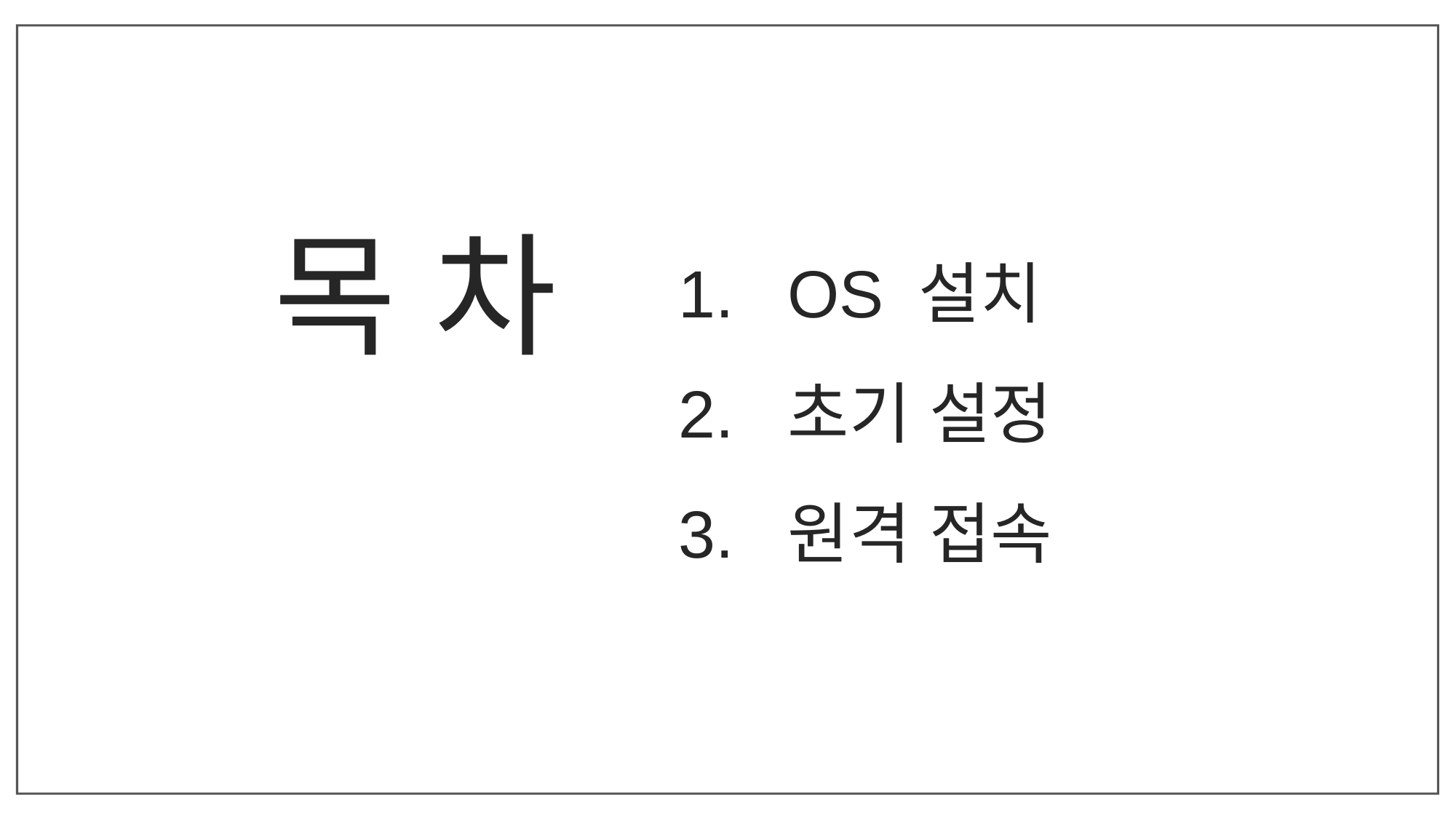

목 차
OS 설치
초기 설정
원격 접속